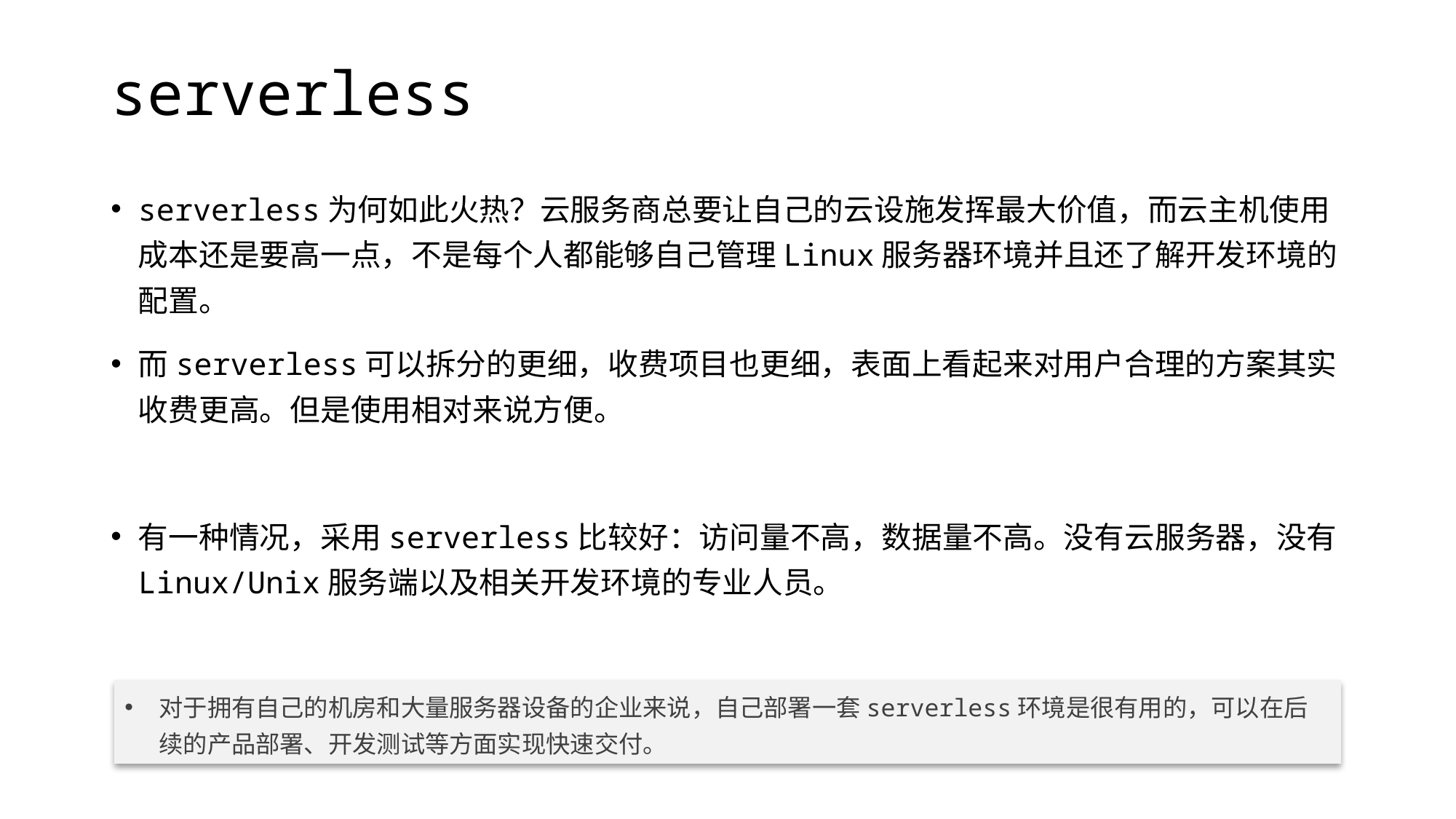

# serverless
serverless为何如此火热？云服务商总要让自己的云设施发挥最大价值，而云主机使用成本还是要高一点，不是每个人都能够自己管理Linux服务器环境并且还了解开发环境的配置。
而serverless可以拆分的更细，收费项目也更细，表面上看起来对用户合理的方案其实收费更高。但是使用相对来说方便。

有一种情况，采用serverless比较好：访问量不高，数据量不高。没有云服务器，没有Linux/Unix服务端以及相关开发环境的专业人员。
对于拥有自己的机房和大量服务器设备的企业来说，自己部署一套serverless环境是很有用的，可以在后续的产品部署、开发测试等方面实现快速交付。